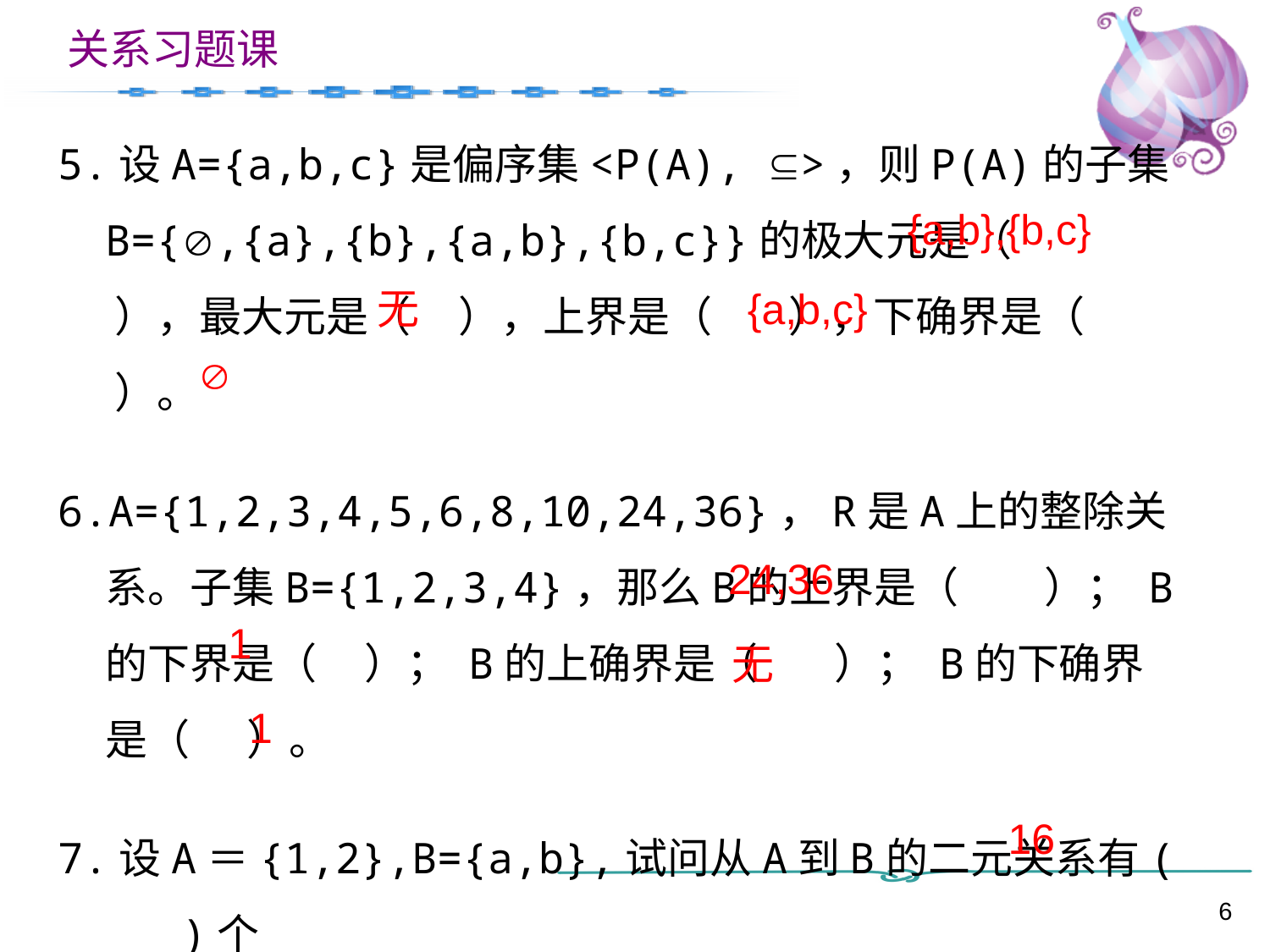

5.设A={a,b,c}是偏序集<P(A), ⊆>，则P(A)的子集B={∅,{a},{b},{a,b},{b,c}}的极大元是（         ），最大元是（     ），上界是（        ），下确界是（        ）。
6.A={1,2,3,4,5,6,8,10,24,36}，R是A上的整除关系。子集B={1,2,3,4}，那么B的上界是（         ）； B的下界是（     ）； B的上确界是（        ）； B的下确界是（      ）。
7.设A＝{1,2},B={a,b},试问从A到B的二元关系有(    )个
{a,b},{b,c}
无
{a,b,c}
∅
24,36
1
无
1
16
6